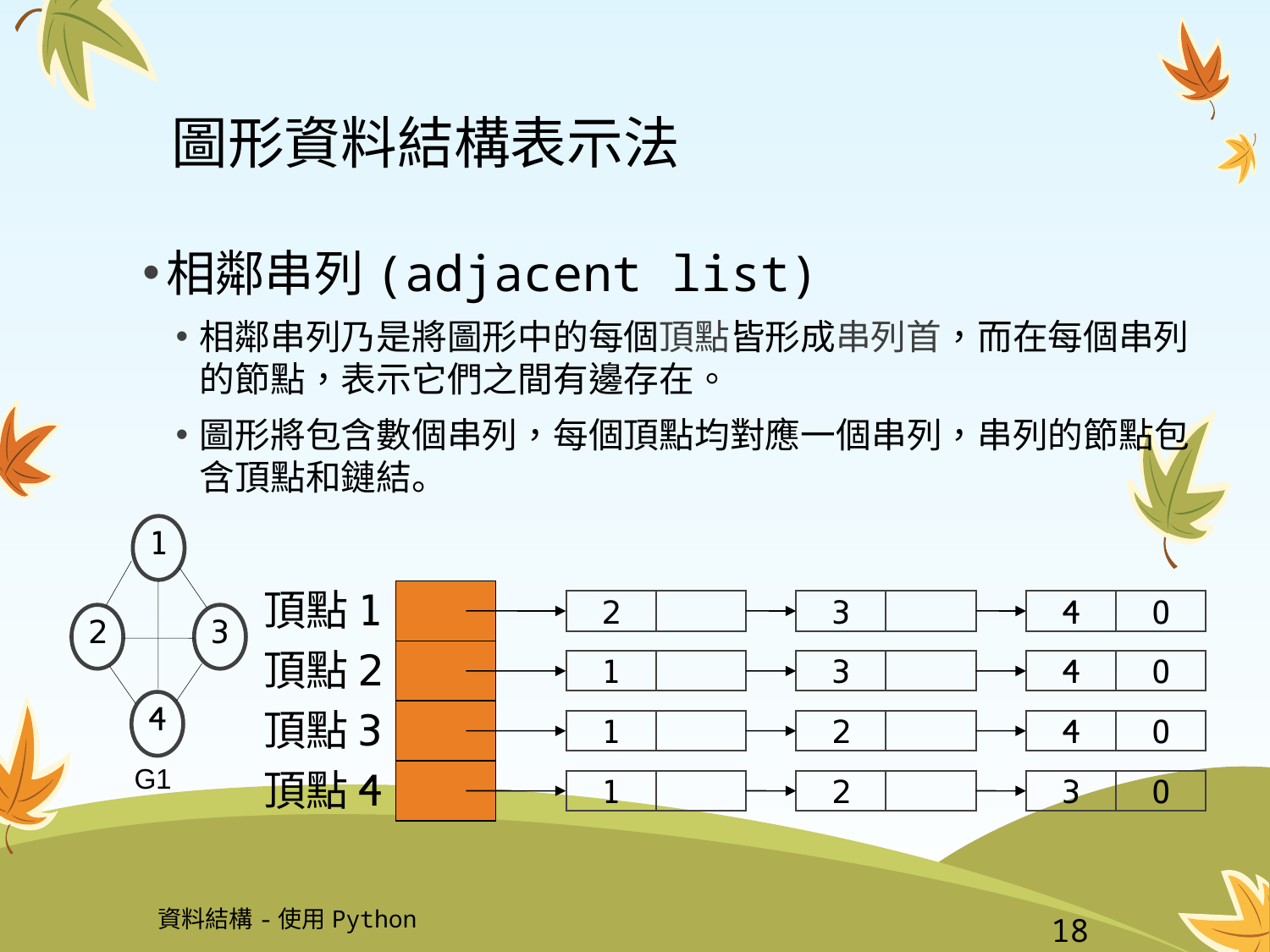

# 圖形資料結構表示法
相鄰串列(adjacent list)
相鄰串列乃是將圖形中的每個頂點皆形成串列首，而在每個串列的節點，表示它們之間有邊存在。
圖形將包含數個串列，每個頂點均對應一個串列，串列的節點包含頂點和鏈結。
1

頂點1

2

3

4
0

頂點2

1

3

4
0

頂點3

1

2

4
0

頂點4

1

2

3
0

2
3

4
G1
資料結構-使用Python
18